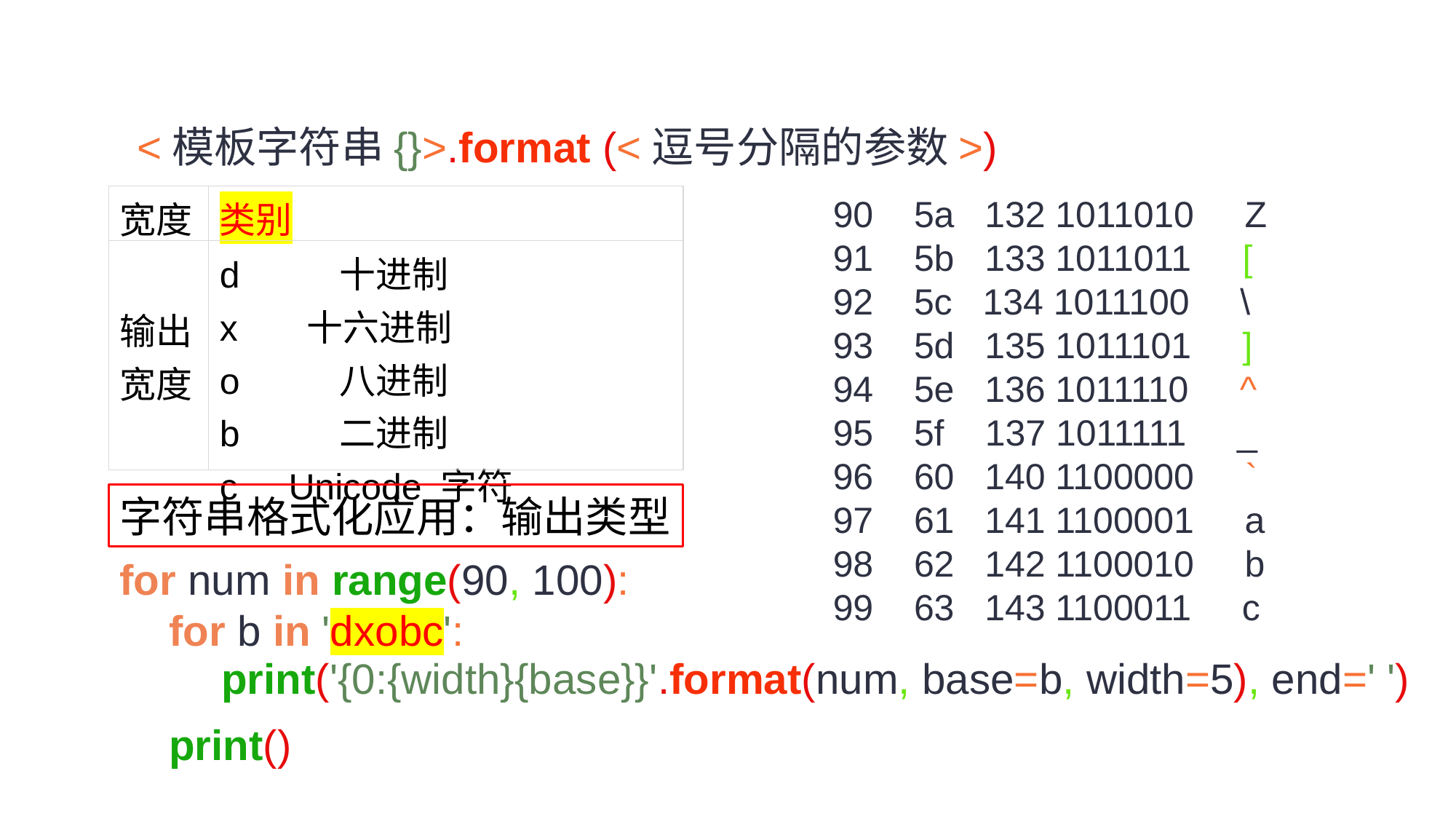

<模板字符串{}>.format (<逗号分隔的参数>)
| 宽度 | 类别 |
| --- | --- |
| 输出宽度 | d 十进制 x 十六进制 o 八进制 b 二进制 c Unicode 字符 |
90    5a   132 1011010     Z
91    5b   133 1011011     [
92    5c   134 1011100     \
93    5d   135 1011101     ]
94    5e   136 1011110     ^
95    5f    137 1011111     _
96    60   140 1100000     `
97    61   141 1100001     a
98    62   142 1100010     b
99    63   143 1100011     c
字符串格式化应用：输出类型
for num in range(90, 100):
for b in 'dxobc':
print('{0:{width}{base}}'.format(num, base=b, width=5), end=' ')
print()